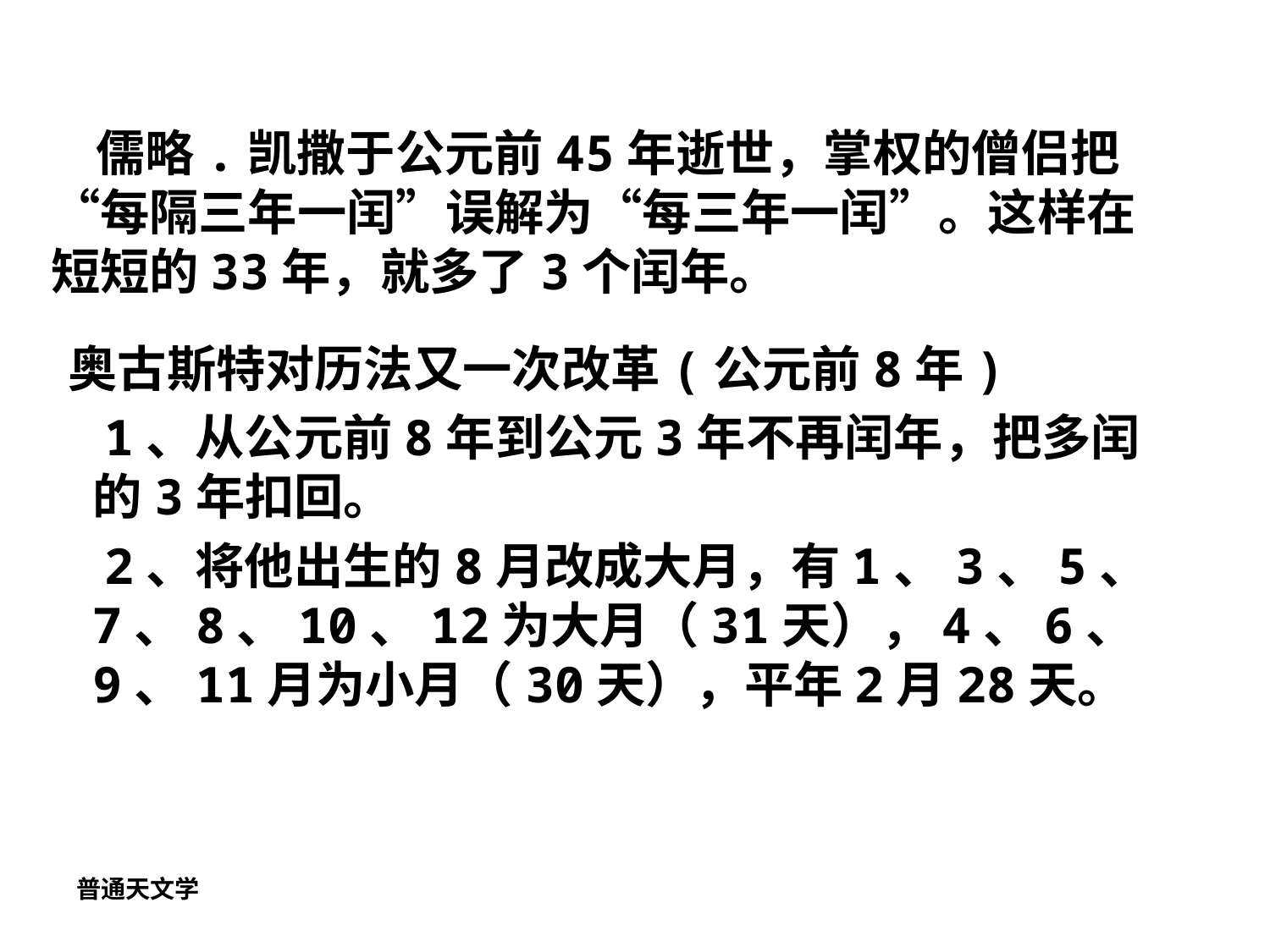

# 儒略.凯撒于公元前45年逝世，掌权的僧侣把“每隔三年一闰”误解为“每三年一闰”。这样在短短的33年，就多了3个闰年。
 奥古斯特对历法又一次改革(公元前8年)
  1、从公元前8年到公元3年不再闰年，把多闰的3年扣回。
  2、将他出生的8月改成大月，有1、3、5、7、8、10、12为大月（31天），4、6、9、11月为小月（30天），平年2月28天。
普通天文学